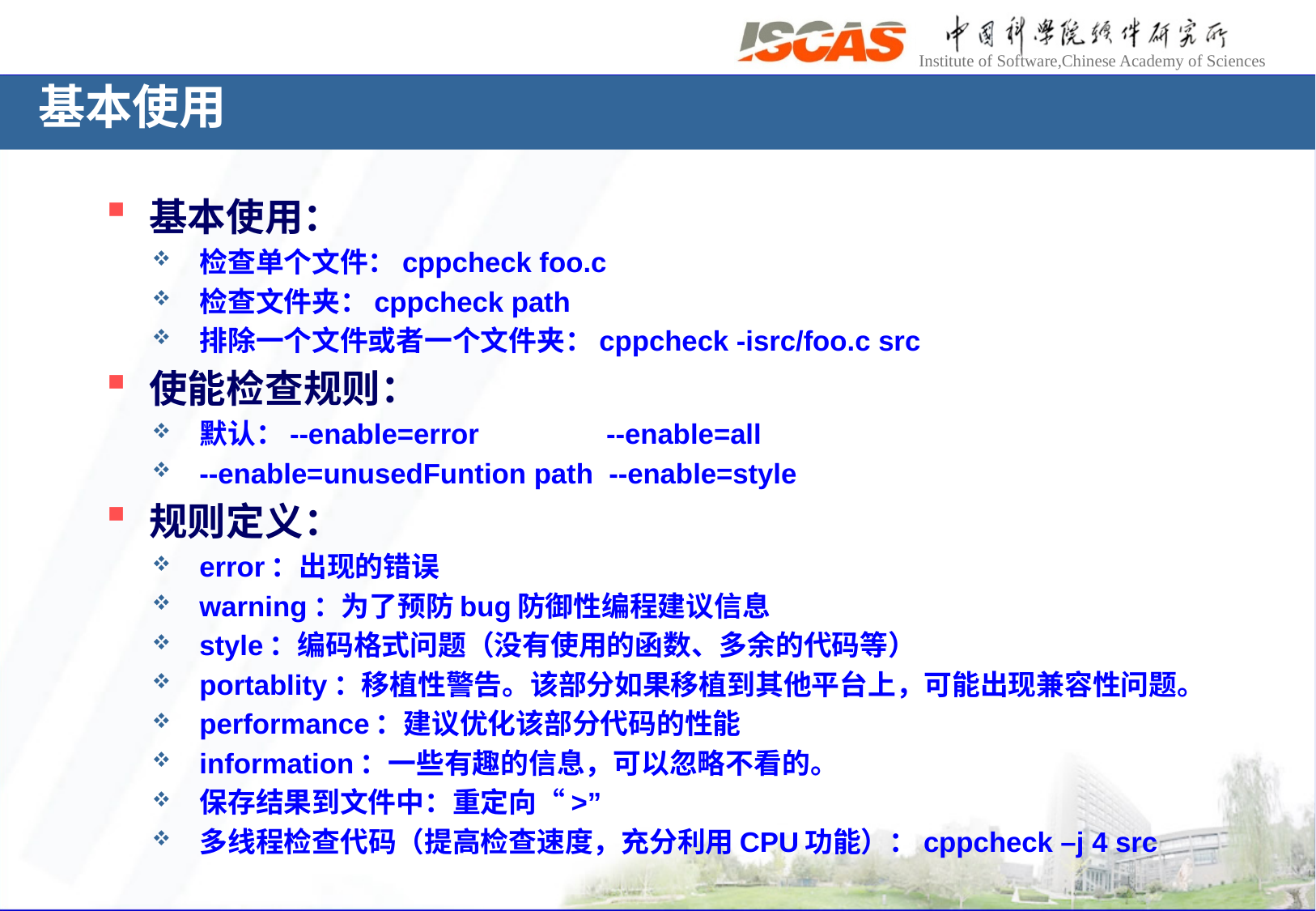

# 基本使用
基本使用：
检查单个文件：cppcheck foo.c
检查文件夹：cppcheck path
排除一个文件或者一个文件夹：cppcheck -isrc/foo.c src
使能检查规则：
默认：--enable=error	           --enable=all
--enable=unusedFuntion path  --enable=style
规则定义：
error：出现的错误
warning：为了预防bug防御性编程建议信息
style：编码格式问题（没有使用的函数、多余的代码等）
portablity：移植性警告。该部分如果移植到其他平台上，可能出现兼容性问题。
performance：建议优化该部分代码的性能
information：一些有趣的信息，可以忽略不看的。
保存结果到文件中：重定向“>”
多线程检查代码（提高检查速度，充分利用CPU功能）：cppcheck –j 4 src